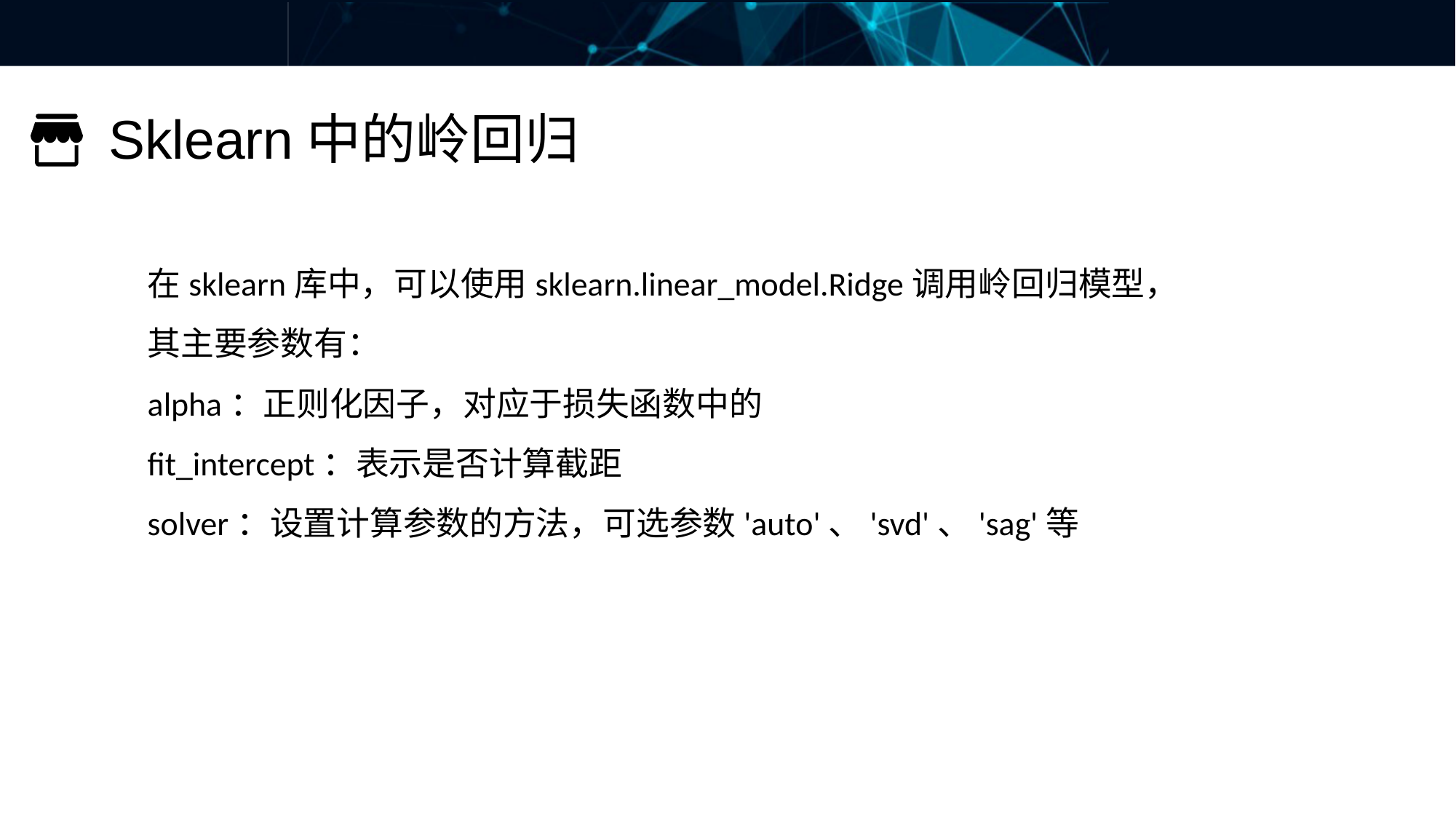

Sklearn中的岭回归

在sklearn库中，可以使用sklearn.linear_model.Ridge调用岭回归模型，其主要参数有：
alpha：正则化因子，对应于损失函数中的𝛼
fit_intercept：表示是否计算截距
solver：设置计算参数的方法，可选参数'auto'、'svd'、'sag'等